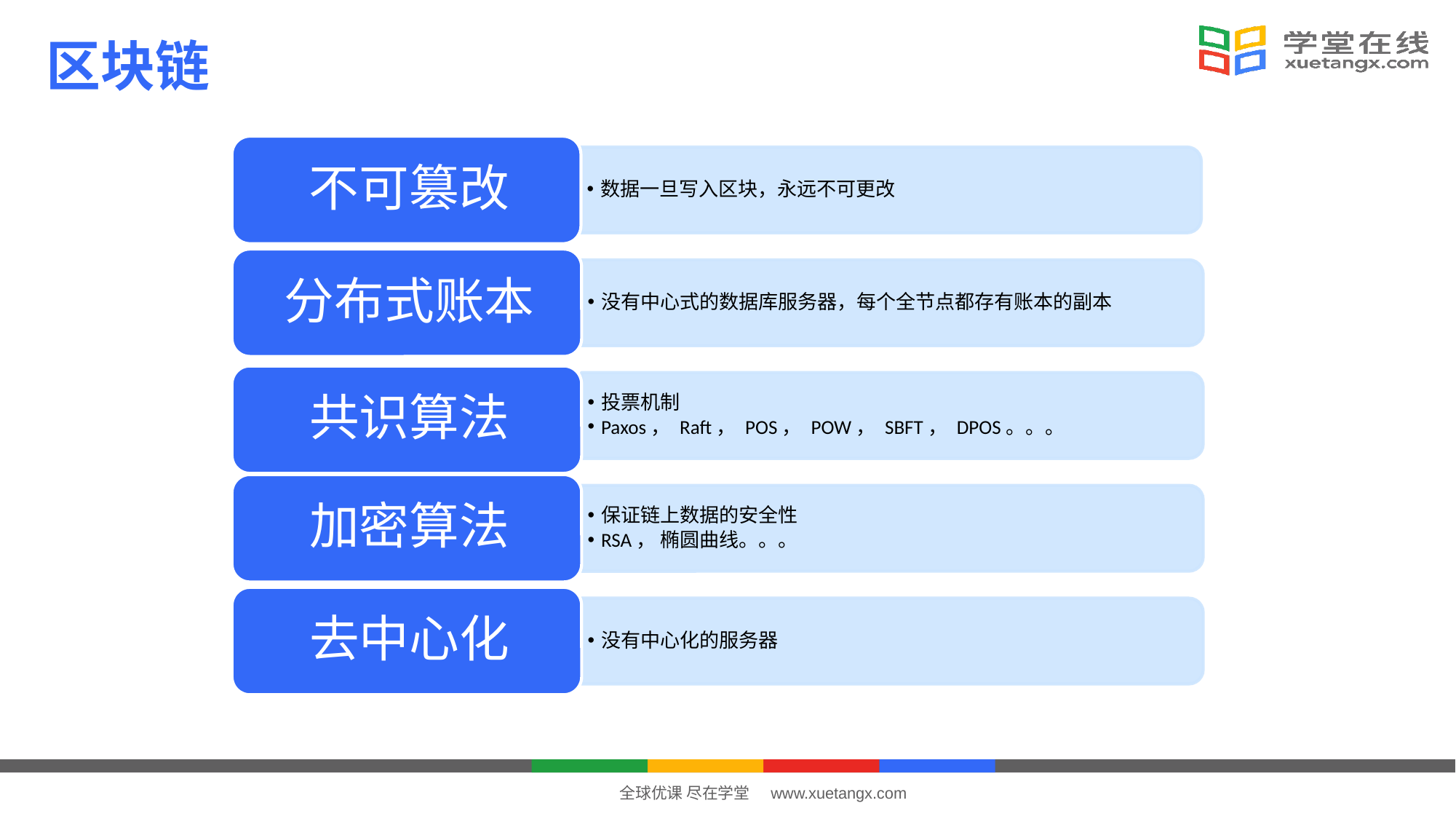

区块链
数据一旦写入区块，永远不可更改
不可篡改
没有中心式的数据库服务器，每个全节点都存有账本的副本
分布式账本
投票机制
Paxos， Raft， POS， POW， SBFT， DPOS。。。
共识算法
保证链上数据的安全性
RSA， 椭圆曲线。。。
加密算法
没有中心化的服务器
去中心化